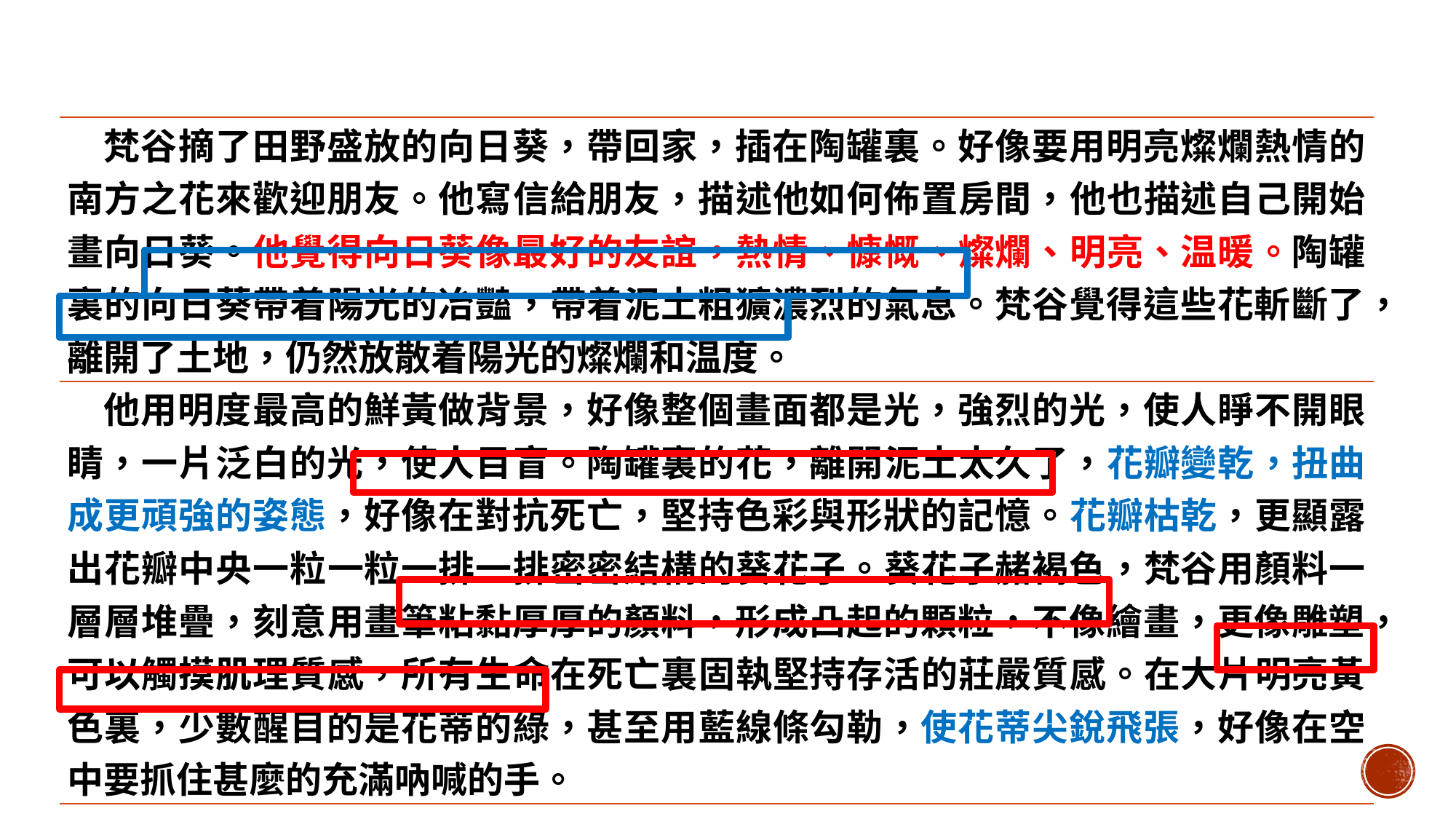

| 梵谷摘了田野盛放的向日葵，帶回家，插在陶罐裏。好像要用明亮燦爛熱情的南方之花來歡迎朋友。他寫信給朋友，描述他如何佈置房間，他也描述自己開始畫向日葵。他覺得向日葵像最好的友誼，熱情、慷慨、燦爛、明亮、温暖。陶罐裏的向日葵帶着陽光的冶豔，帶着泥土粗獷濃烈的氣息。梵谷覺得這些花斬斷了，離開了土地，仍然放散着陽光的燦爛和温度。 |
| --- |
| 他用明度最高的鮮黃做背景，好像整個畫面都是光，強烈的光，使人睜不開眼睛，一片泛白的光，使人目盲。陶罐裏的花，離開泥土太久了，花瓣變乾，扭曲成更頑強的姿態，好像在對抗死亡，堅持色彩與形狀的記憶。花瓣枯乾，更顯露出花瓣中央一粒一粒一排一排密密結構的葵花子。葵花子赭褐色，梵谷用顏料一層層堆疊，刻意用畫筆粘黏厚厚的顏料，形成凸起的顆粒，不像繪畫，更像雕塑，可以觸摸肌理質感，所有生命在死亡裏固執堅持存活的莊嚴質感。在大片明亮黃色裏，少數醒目的是花蒂的綠，甚至用藍線條勾勒，使花蒂尖銳飛張，好像在空中要抓住甚麼的充滿吶喊的手。 |